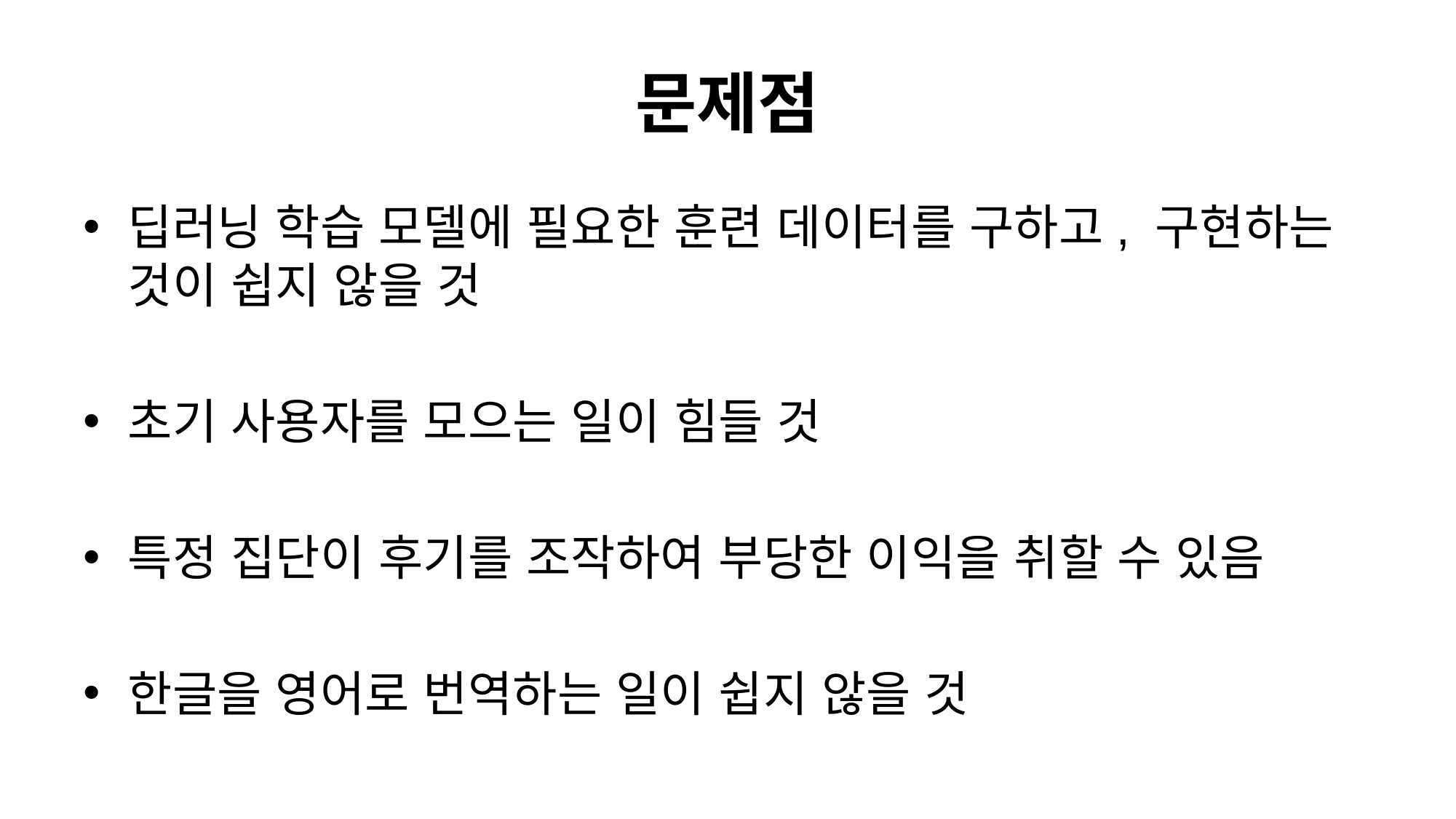

# 문제점
딥러닝 학습 모델에 필요한 훈련 데이터를 구하고, 구현하는 것이 쉽지 않을 것

초기 사용자를 모으는 일이 힘들 것

특정 집단이 후기를 조작하여 부당한 이익을 취할 수 있음

한글을 영어로 번역하는 일이 쉽지 않을 것